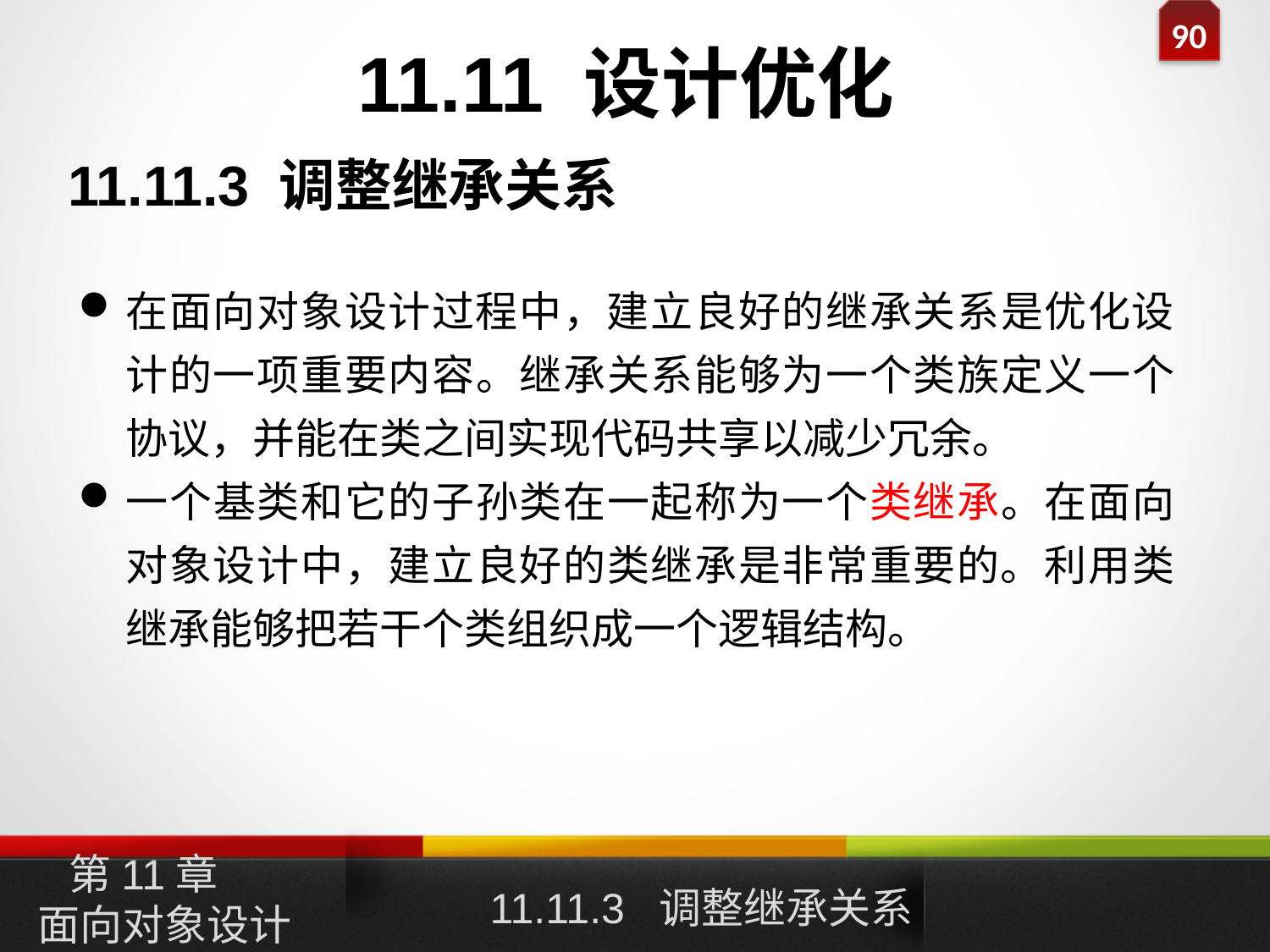

# 11.11 设计优化
11.11.3 调整继承关系
在面向对象设计过程中，建立良好的继承关系是优化设计的一项重要内容。继承关系能够为一个类族定义一个协议，并能在类之间实现代码共享以减少冗余。
一个基类和它的子孙类在一起称为一个类继承。在面向对象设计中，建立良好的类继承是非常重要的。利用类继承能够把若干个类组织成一个逻辑结构。
11.11.3  调整继承关系